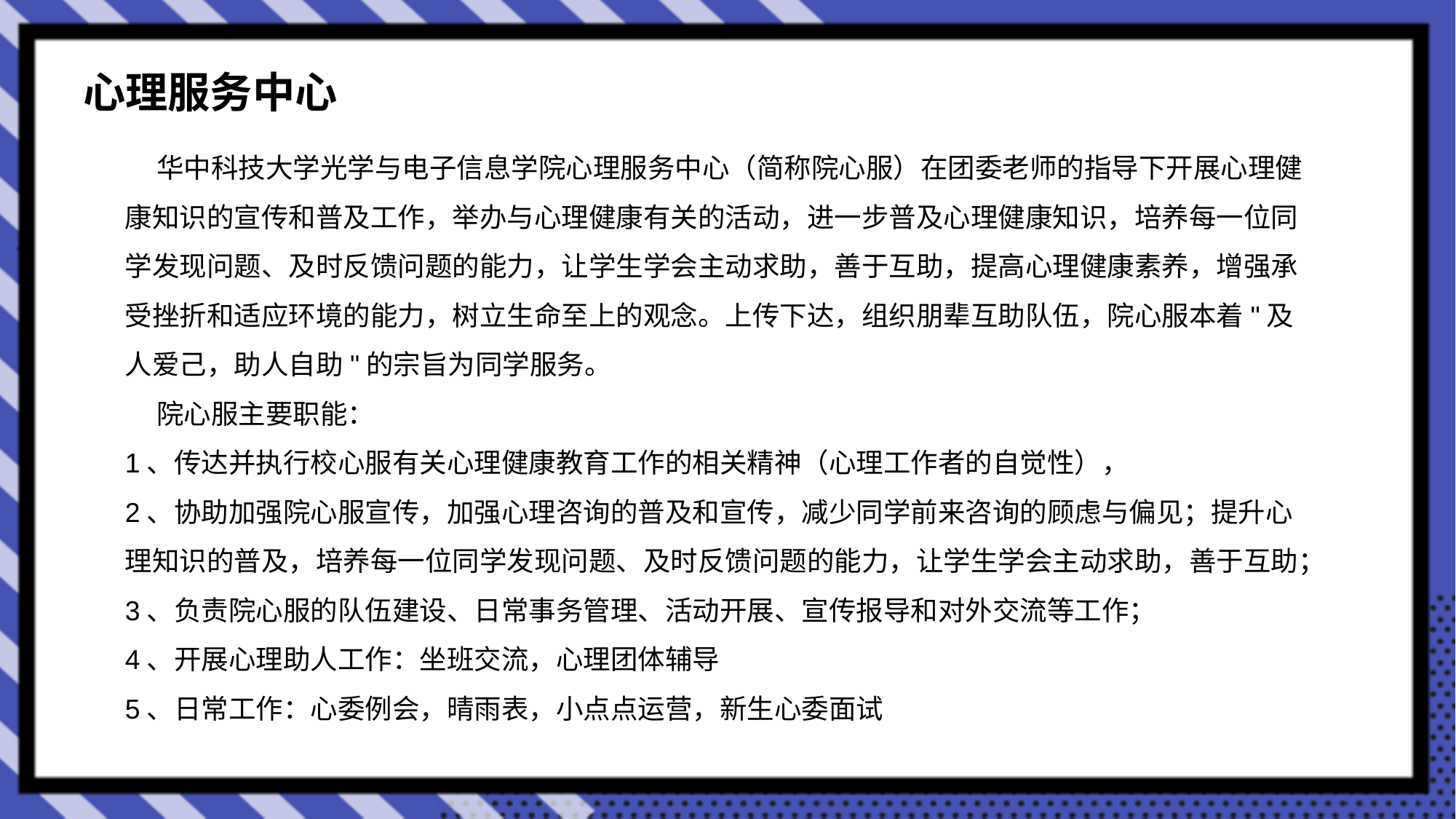

心理服务中心
    华中科技大学光学与电子信息学院心理服务中心（简称院心服）在团委老师的指导下开展心理健康知识的宣传和普及工作，举办与心理健康有关的活动，进一步普及心理健康知识，培养每一位同学发现问题、及时反馈问题的能力，让学生学会主动求助，善于互助，提高心理健康素养，增强承受挫折和适应环境的能力，树立生命至上的观念。上传下达，组织朋辈互助队伍，院心服本着"及人爱己，助人自助"的宗旨为同学服务。
    院心服主要职能：
1、传达并执行校心服有关心理健康教育工作的相关精神（心理工作者的自觉性），
2、协助加强院心服宣传，加强心理咨询的普及和宣传，减少同学前来咨询的顾虑与偏见；提升心理知识的普及，培养每一位同学发现问题、及时反馈问题的能力，让学生学会主动求助，善于互助；
3、负责院心服的队伍建设、日常事务管理、活动开展、宣传报导和对外交流等工作；
4、开展心理助人工作：坐班交流，心理团体辅导
5、日常工作：心委例会，晴雨表，小点点运营，新生心委面试